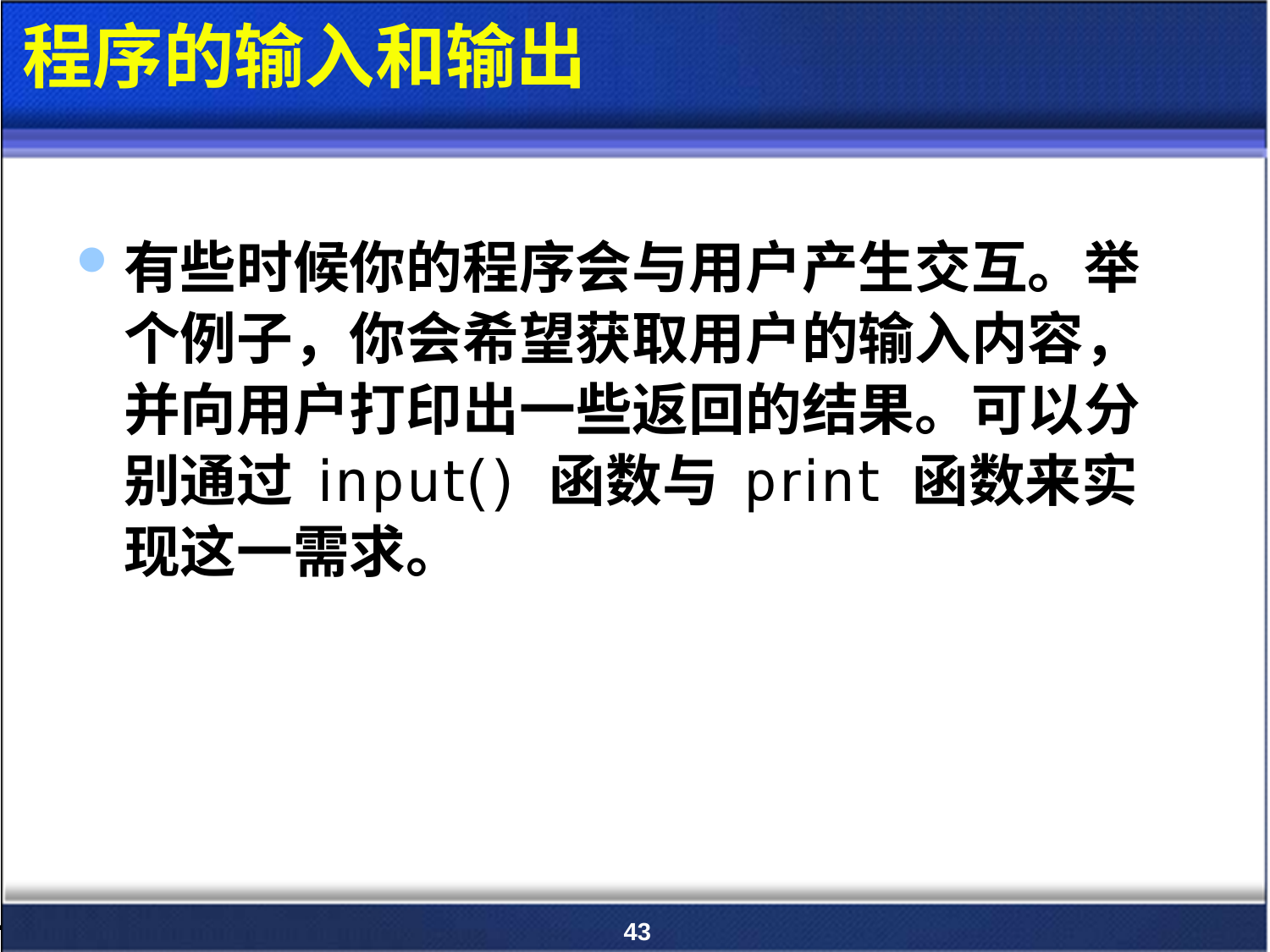

# 程序的输入和输出
有些时候你的程序会与用户产生交互。举个例子，你会希望获取用户的输入内容，并向用户打印出一些返回的结果。可以分别通过 input() 函数与 print 函数来实现这一需求。

43